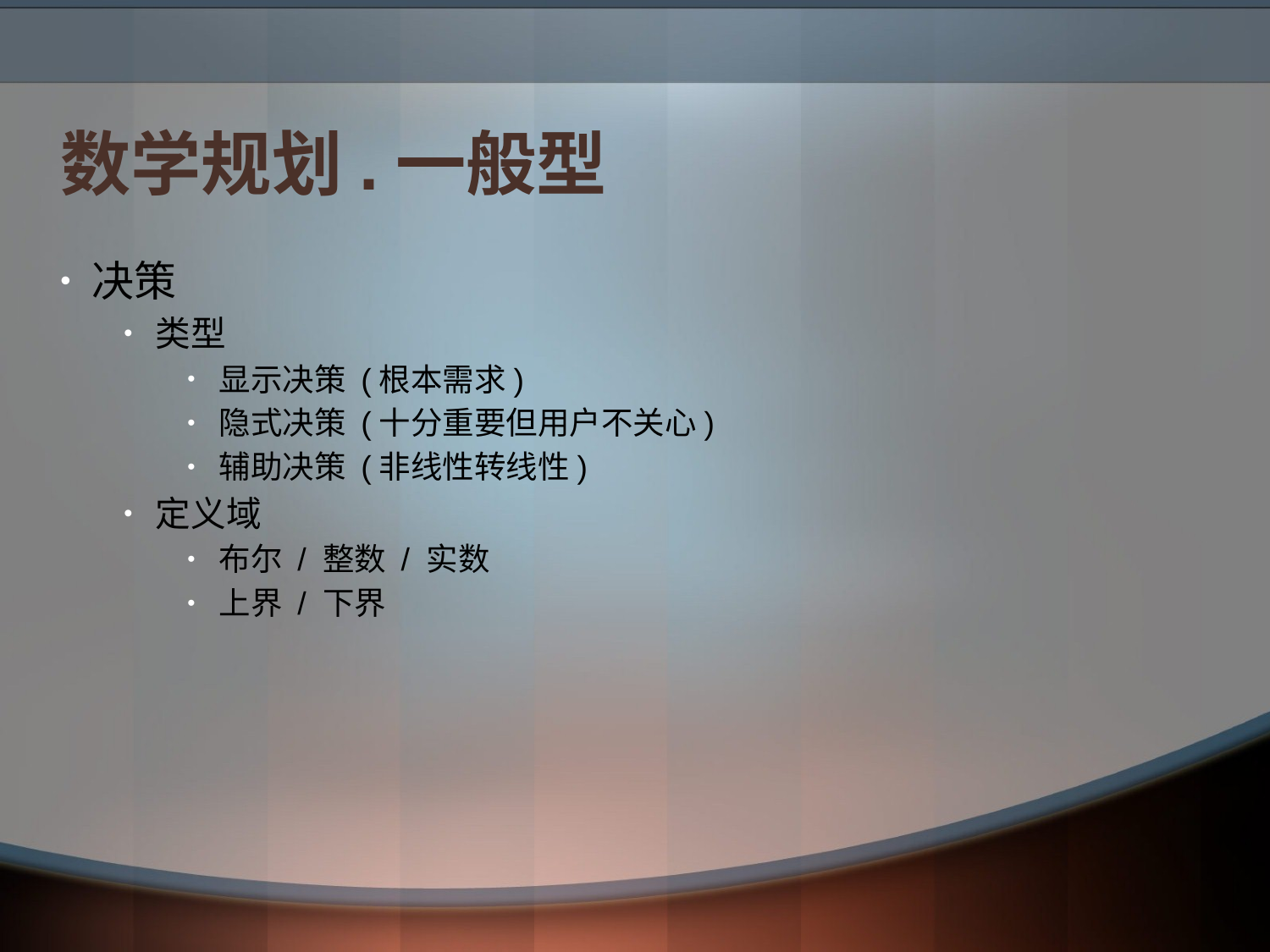

# 数学规划.一般型
决策
类型
显示决策 (根本需求)
隐式决策 (十分重要但用户不关心)
辅助决策 (非线性转线性)
定义域
布尔 / 整数 / 实数
上界 / 下界